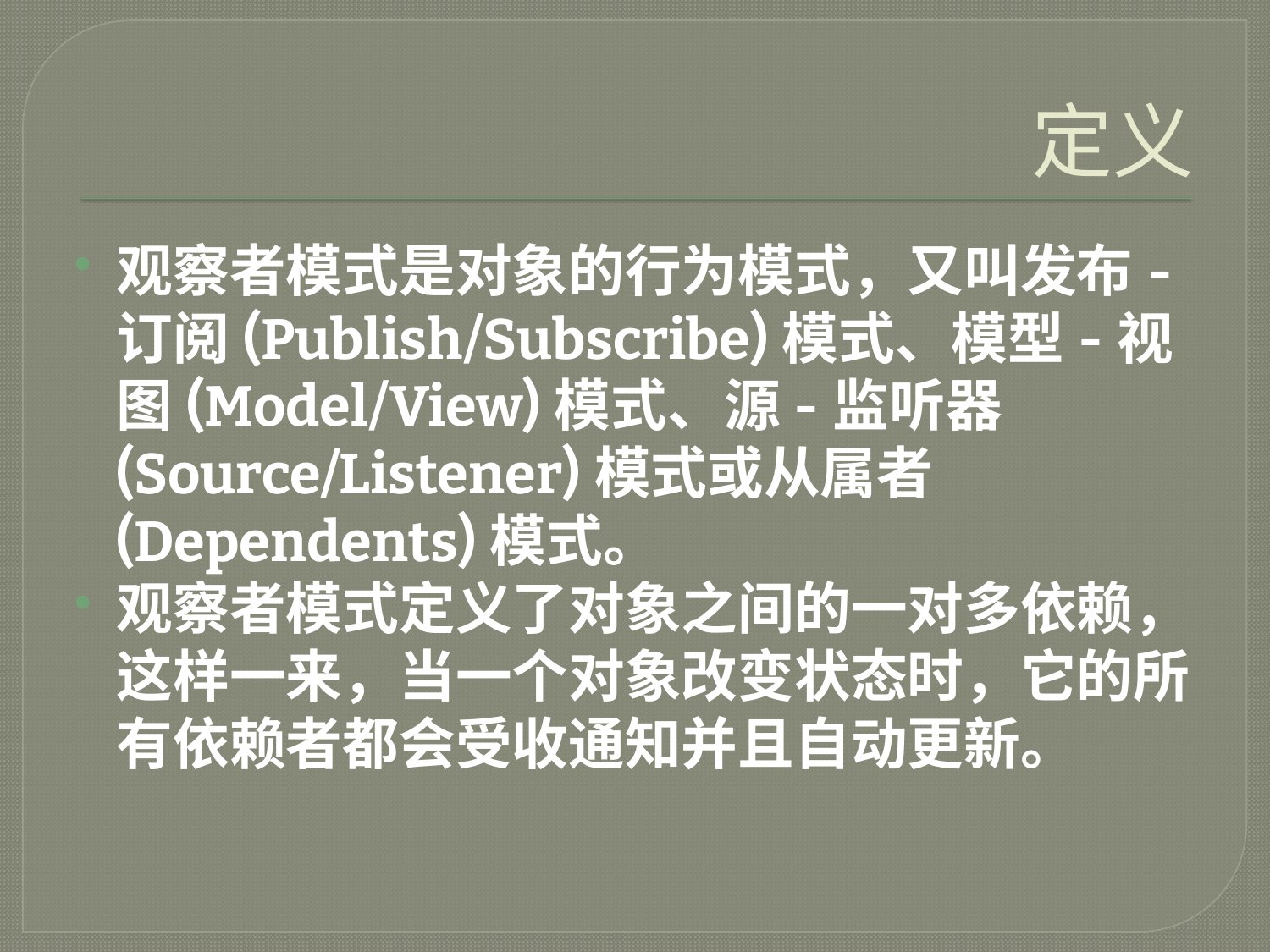

# 定义
观察者模式是对象的行为模式，又叫发布-订阅(Publish/Subscribe)模式、模型-视图(Model/View)模式、源-监听器(Source/Listener)模式或从属者(Dependents)模式。
观察者模式定义了对象之间的一对多依赖，这样一来，当一个对象改变状态时，它的所有依赖者都会受收通知并且自动更新。